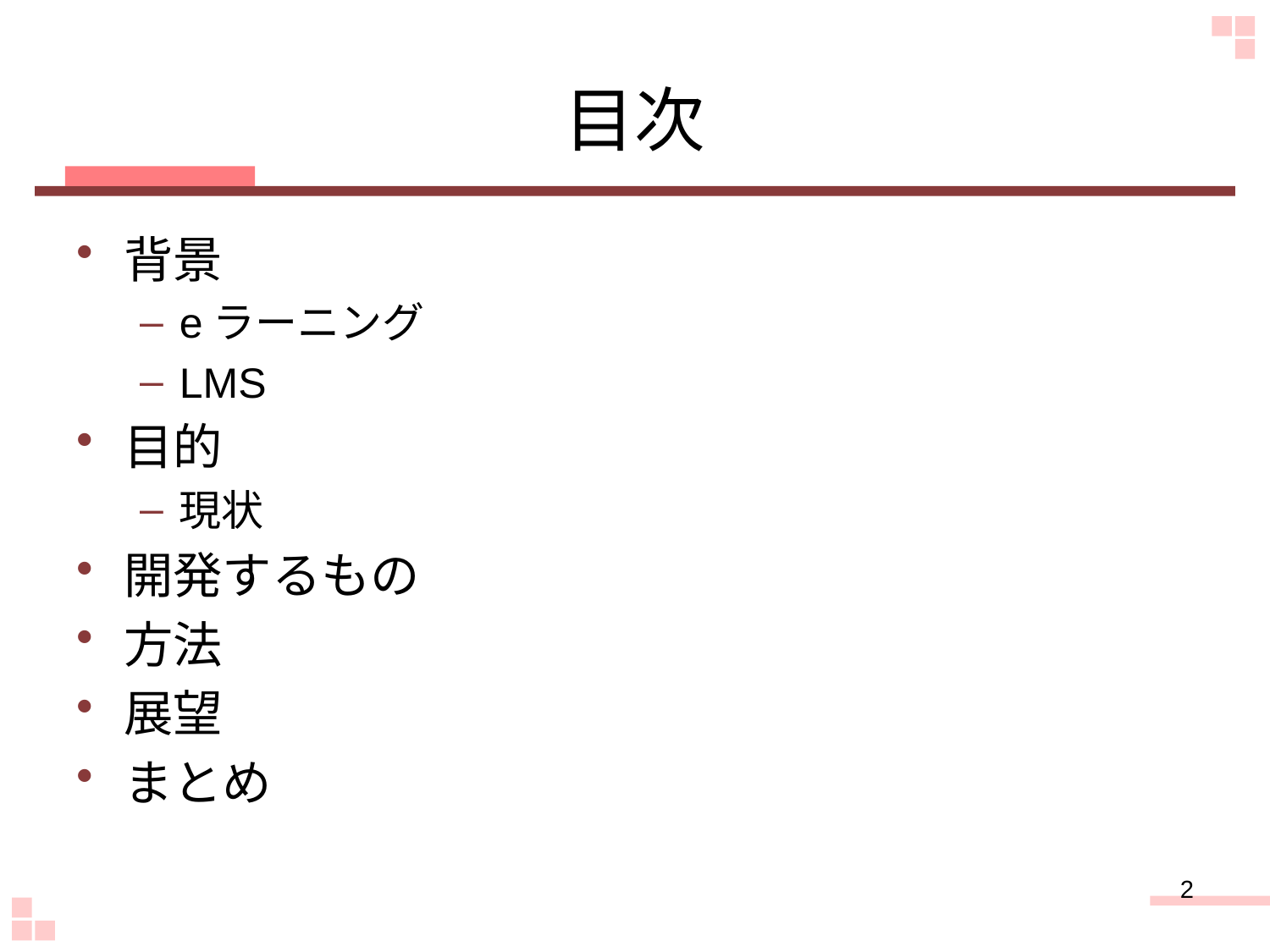

# 目次
背景
eラーニング
LMS
目的
現状
開発するもの
方法
展望
まとめ
2